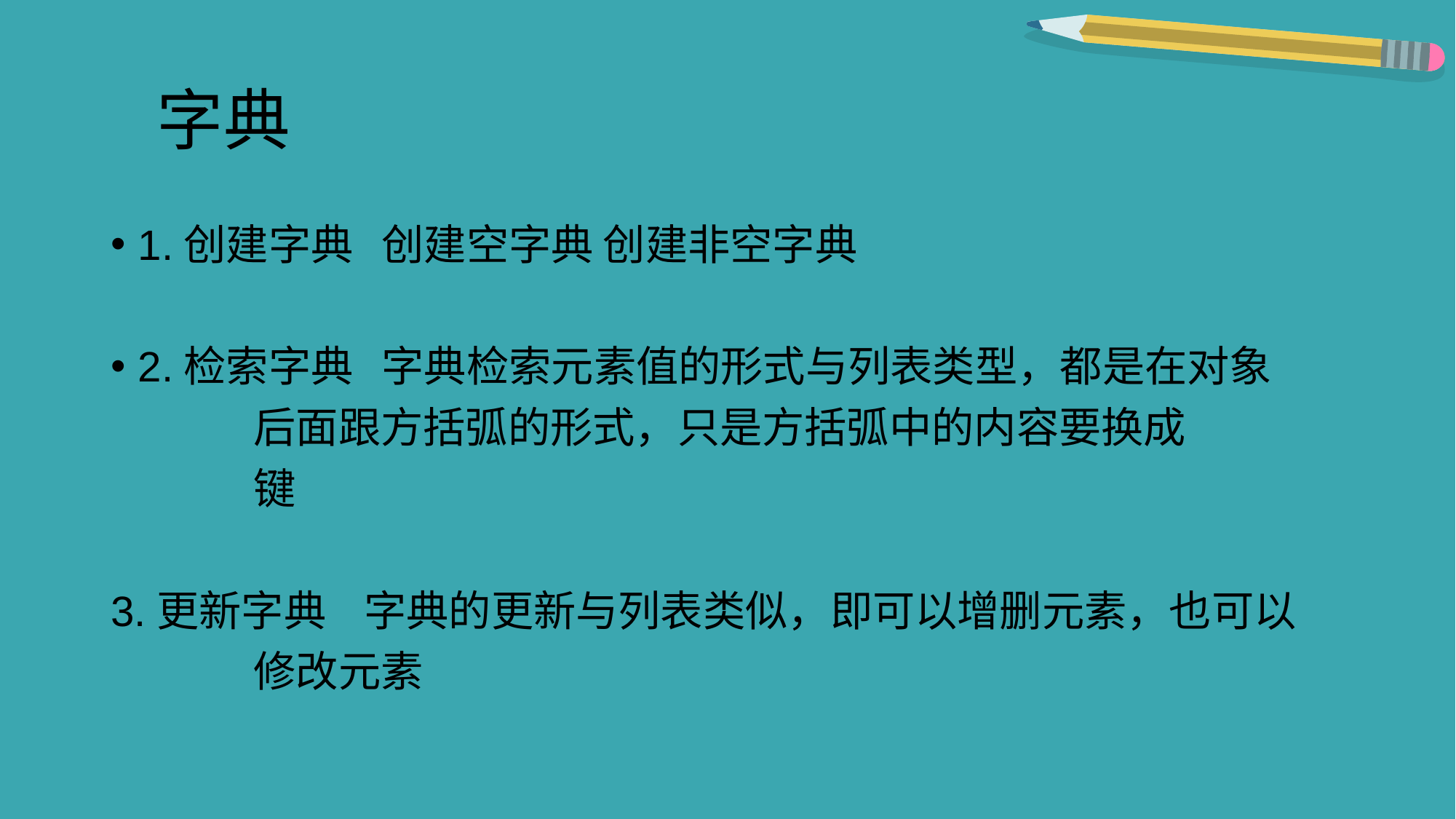

# 字典
1.创建字典   创建空字典 创建非空字典

2.检索字典   字典检索元素值的形式与列表类型，都是在对象
              后面跟方括弧的形式，只是方括弧中的内容要换成
              键

3.更新字典    字典的更新与列表类似，即可以增删元素，也可以
              修改元素